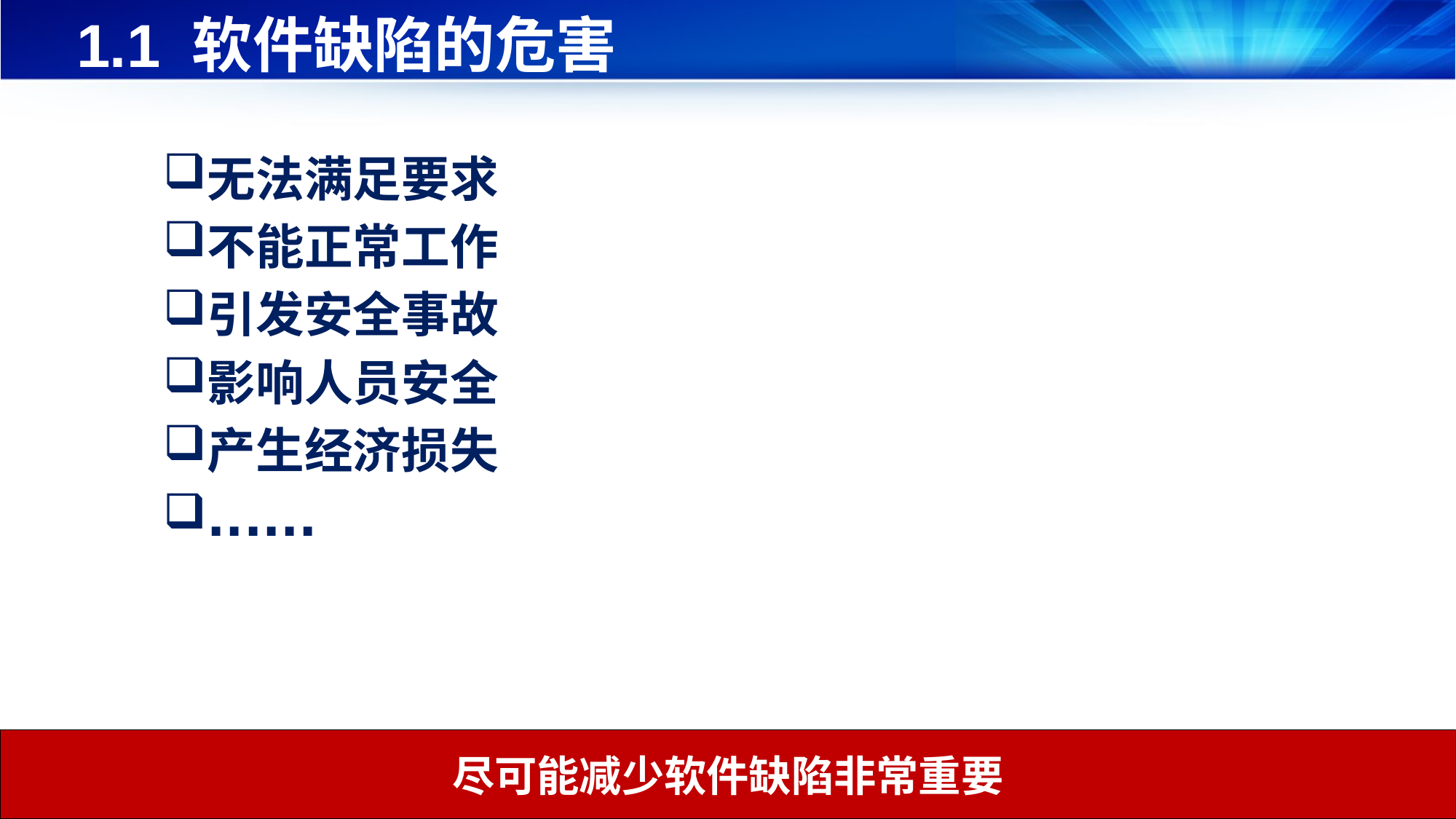

# 1.1 软件缺陷的危害
无法满足要求
不能正常工作
引发安全事故
影响人员安全
产生经济损失
......

尽可能减少软件缺陷非常重要